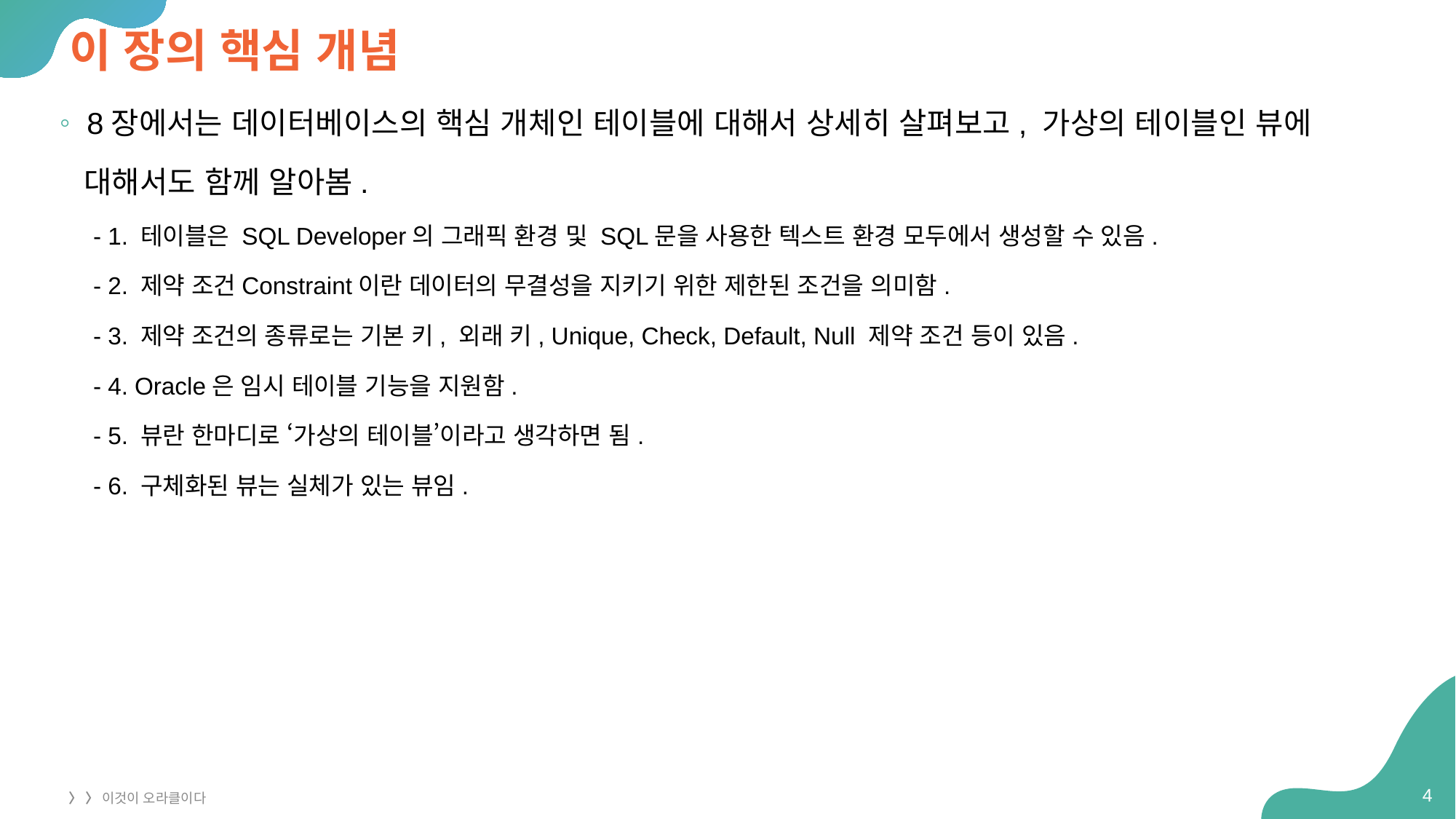

# 이 장의 핵심 개념
8장에서는 데이터베이스의 핵심 개체인 테이블에 대해서 상세히 살펴보고, 가상의 테이블인 뷰에
  대해서도 함께 알아봄.
     - 1. 테이블은 SQL Developer의 그래픽 환경 및 SQL문을 사용한 텍스트 환경 모두에서 생성할 수 있음.
     - 2. 제약 조건Constraint이란 데이터의 무결성을 지키기 위한 제한된 조건을 의미함.
     - 3. 제약 조건의 종류로는 기본 키, 외래 키, Unique, Check, Default, Null 제약 조건 등이 있음.
     - 4. Oracle은 임시 테이블 기능을 지원함.
     - 5. 뷰란 한마디로 ‘가상의 테이블’이라고 생각하면 됨.
     - 6. 구체화된 뷰는 실체가 있는 뷰임.
4
〉 〉 이것이 오라클이다